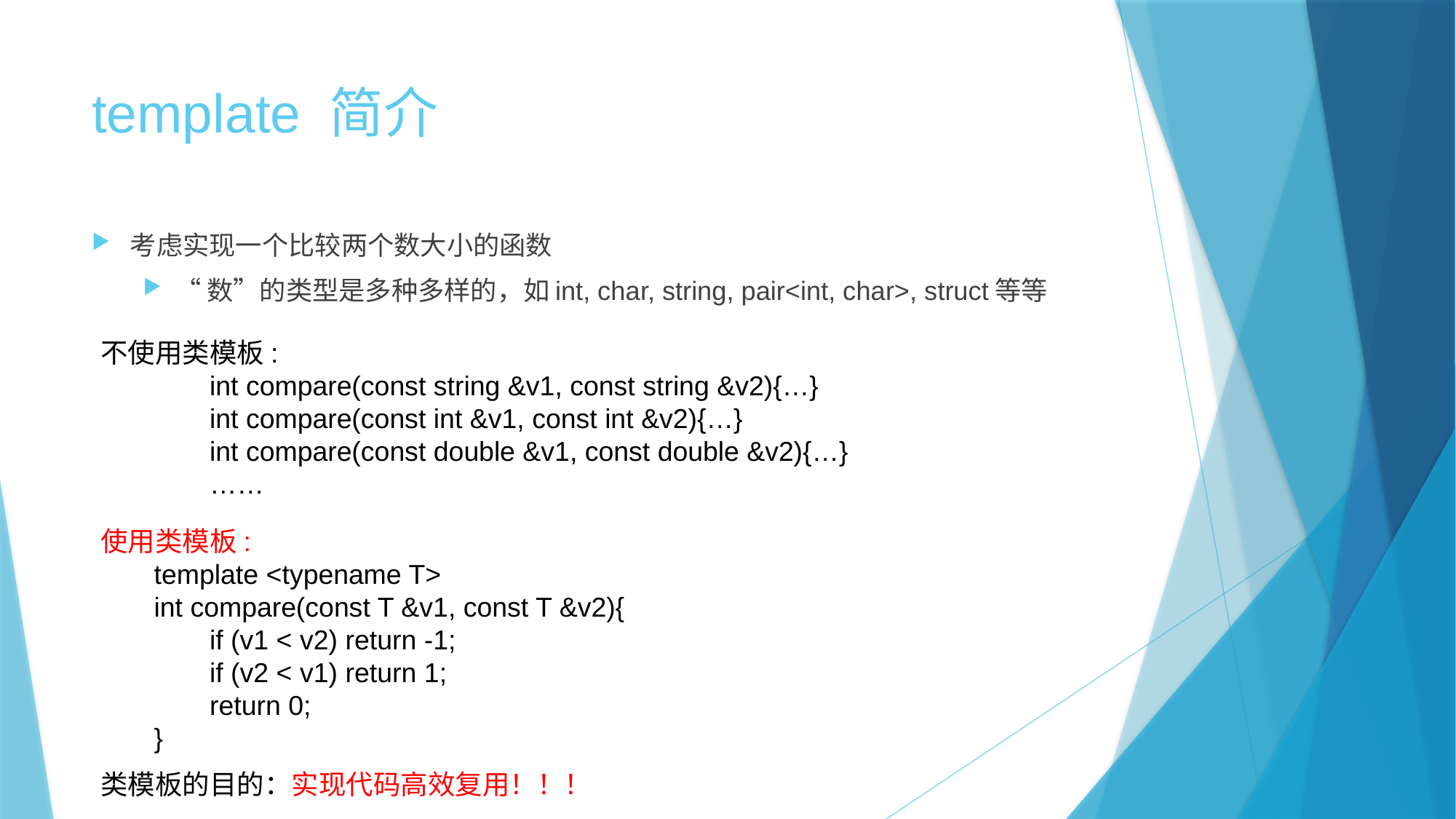

# template 简介
考虑实现一个比较两个数大小的函数
“数”的类型是多种多样的，如int, char, string, pair<int, char>, struct等等
不使用类模板:
	int compare(const string &v1, const string &v2){…}
	int compare(const int &v1, const int &v2){…}
	int compare(const double &v1, const double &v2){…}
	……

使用类模板:
       template <typename T>
       int compare(const T &v1, const T &v2){
	if (v1 < v2) return -1;
	if (v2 < v1) return 1;
	return 0;
       }

类模板的目的：实现代码高效复用！！！